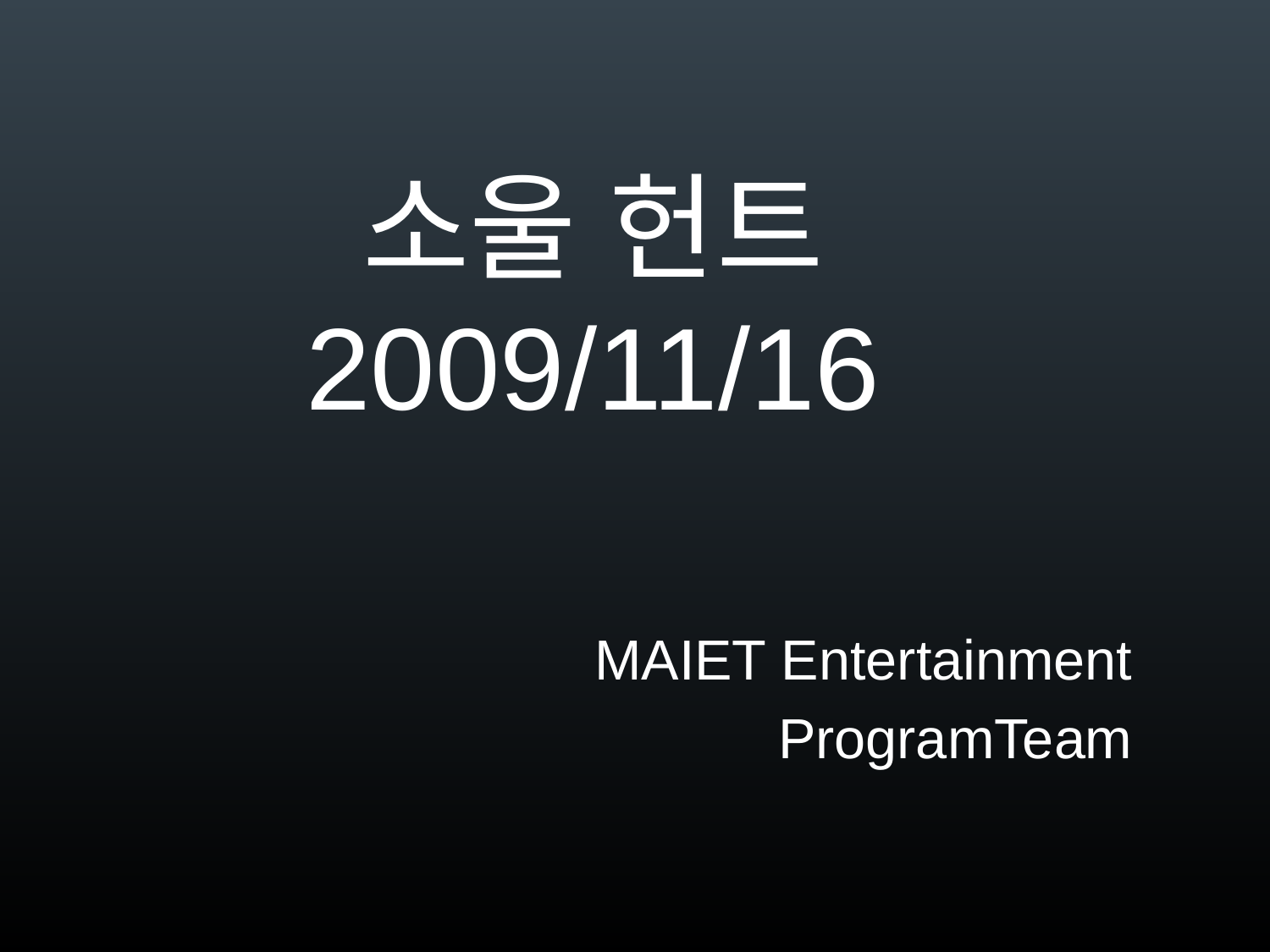

# 소울 헌트 2009/11/16
MAIET Entertainment
ProgramTeam